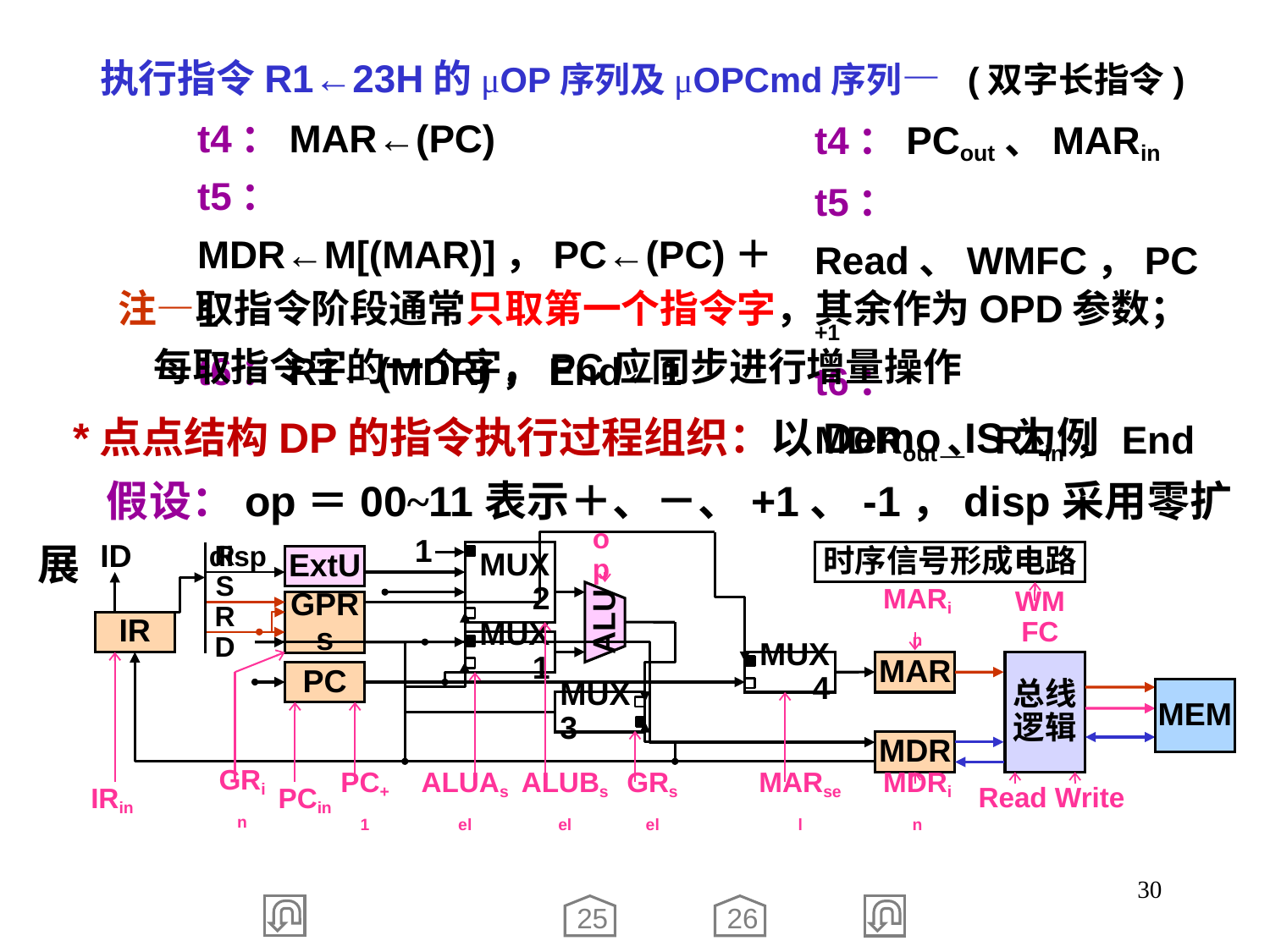

执行指令R1←23H的μOP序列及μOPCmd序列—  (双字长指令)
t4：MAR←(PC)
t5：MDR←M[(MAR)]，PC←(PC)＋1
t6：R1←(MDR)，End←1
t4：PCout、MARin
t5：Read、WMFC，PC+1
t6：MDRout、R1in，End
        注—取指令阶段通常只取第一个指令字，其余作为OPD参数；
            每取指令字的一个字，PC应同步进行增量操作
   *点点结构DP的指令执行过程组织：以Demo_IS为例
      假设：op＝00~11表示＋、－、+1、-1，disp采用零扩展
1
op
MUX2
时序信号形成电路
ID
disp
ExtU

RS
RD
GPRs
MARin
ALU
WMFC

IR
MUX1

总线逻辑
MUX4
MAR

PC

MEM
MUX3

MDR
IRin
GRin
PCin
PC+1
ALUAsel
ALUBsel
GRsel
MARsel
MDRin
Read Write
30

25

26